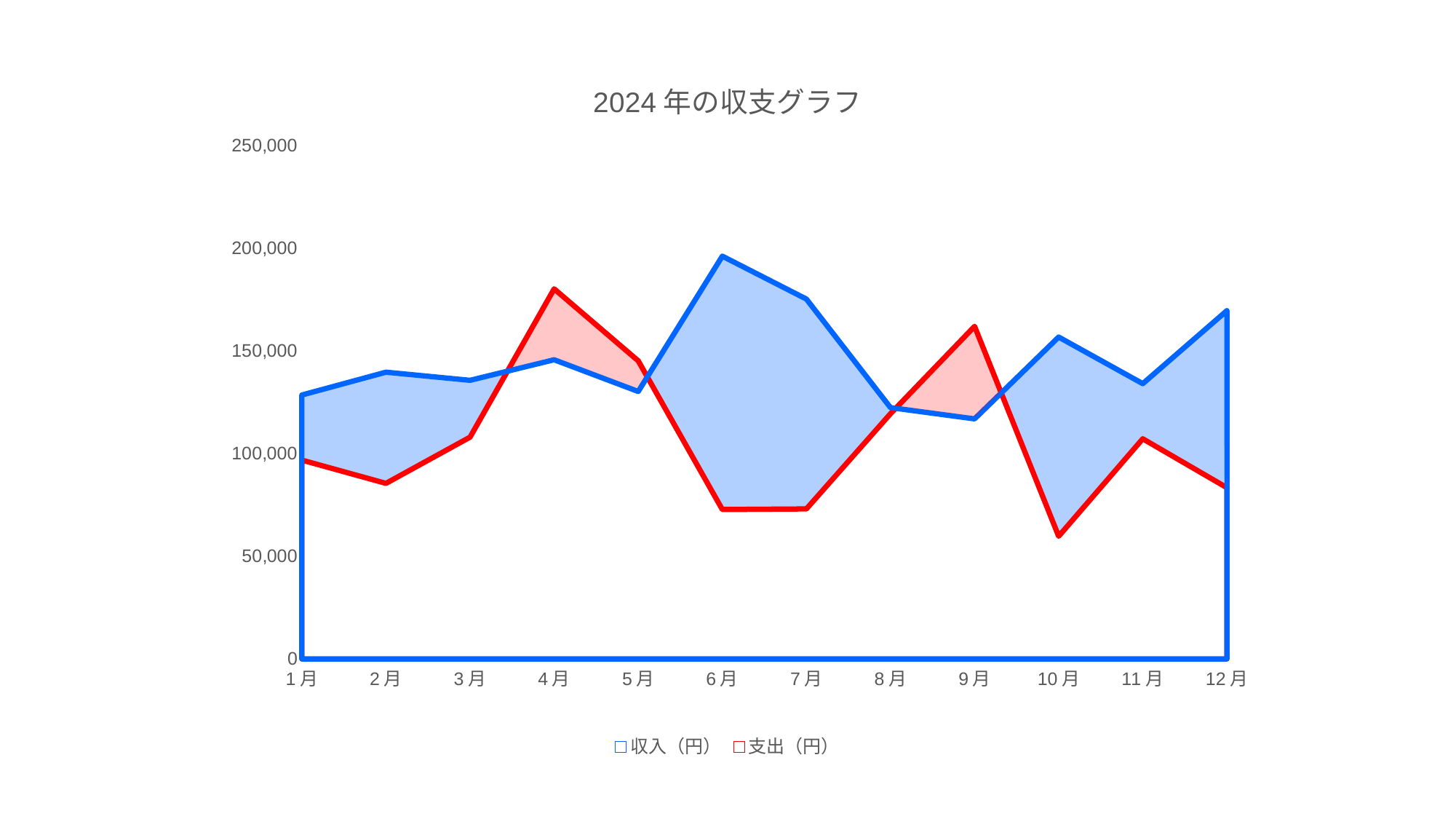

### Chart: 2024年の収支グラフ

| Category | 収入（円） | 支出（円） |
|---|---|---|
| 1月 | 128569.0 | 96827.0 |
| 2月 | 139689.0 | 85500.0 |
| 3月 | 135716.0 | 108026.0 |
| 4月 | 145733.0 | 180254.0 |
| 5月 | 130284.0 | 145203.0 |
| 6月 | 196191.0 | 72772.0 |
| 7月 | 175297.0 | 73063.0 |
| 8月 | 122430.0 | 119439.0 |
| 9月 | 116907.0 | 162000.0 |
| 10月 | 156778.0 | 59752.0 |
| 11月 | 134081.0 | 107214.0 |
| 12月 | 169634.0 | 83415.0 |